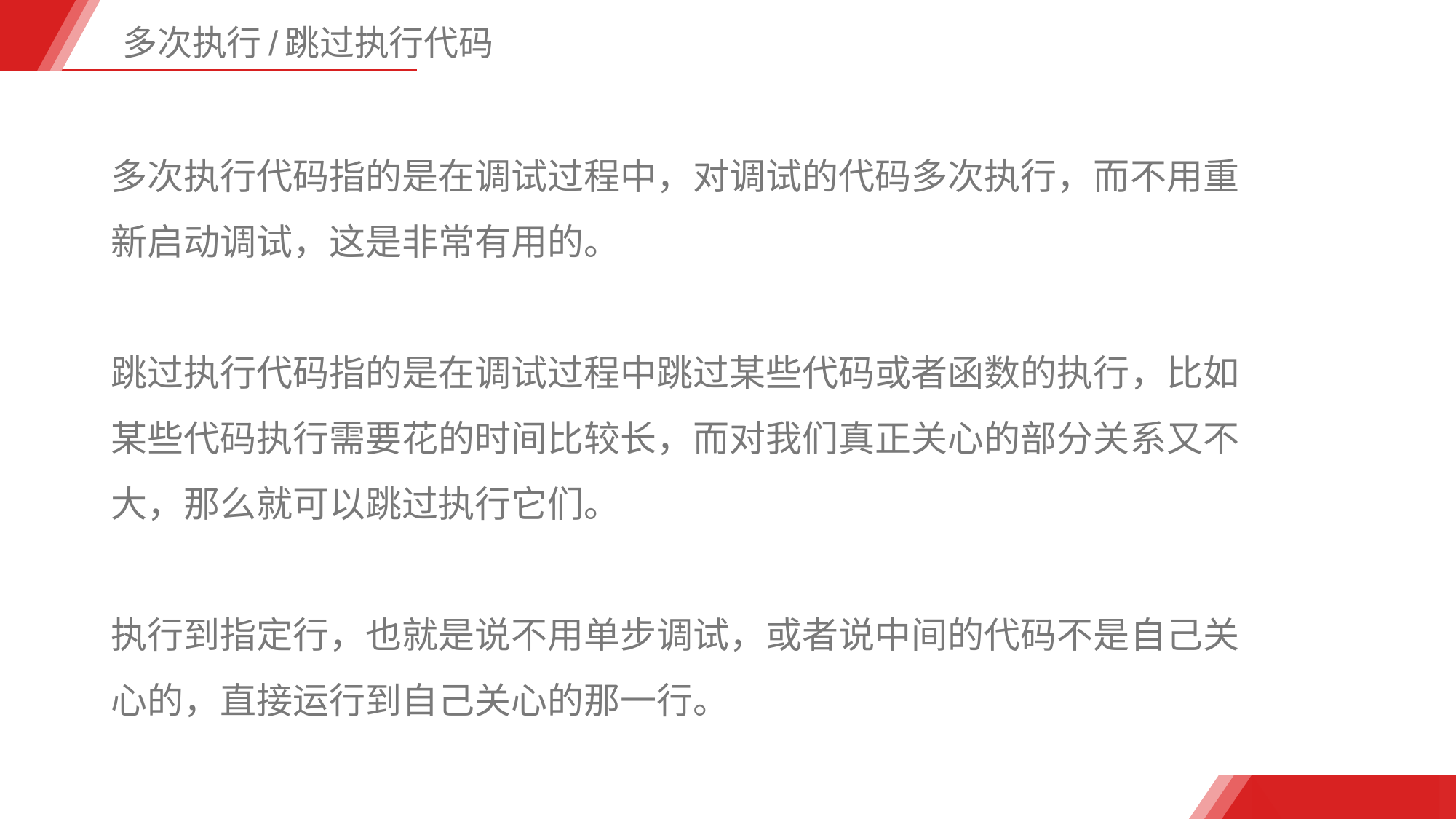

多次执行/跳过执行代码
多次执行代码指的是在调试过程中，对调试的代码多次执行，而不用重新启动调试，这是非常有用的。

跳过执行代码指的是在调试过程中跳过某些代码或者函数的执行，比如某些代码执行需要花的时间比较长，而对我们真正关心的部分关系又不大，那么就可以跳过执行它们。

执行到指定行，也就是说不用单步调试，或者说中间的代码不是自己关心的，直接运行到自己关心的那一行。